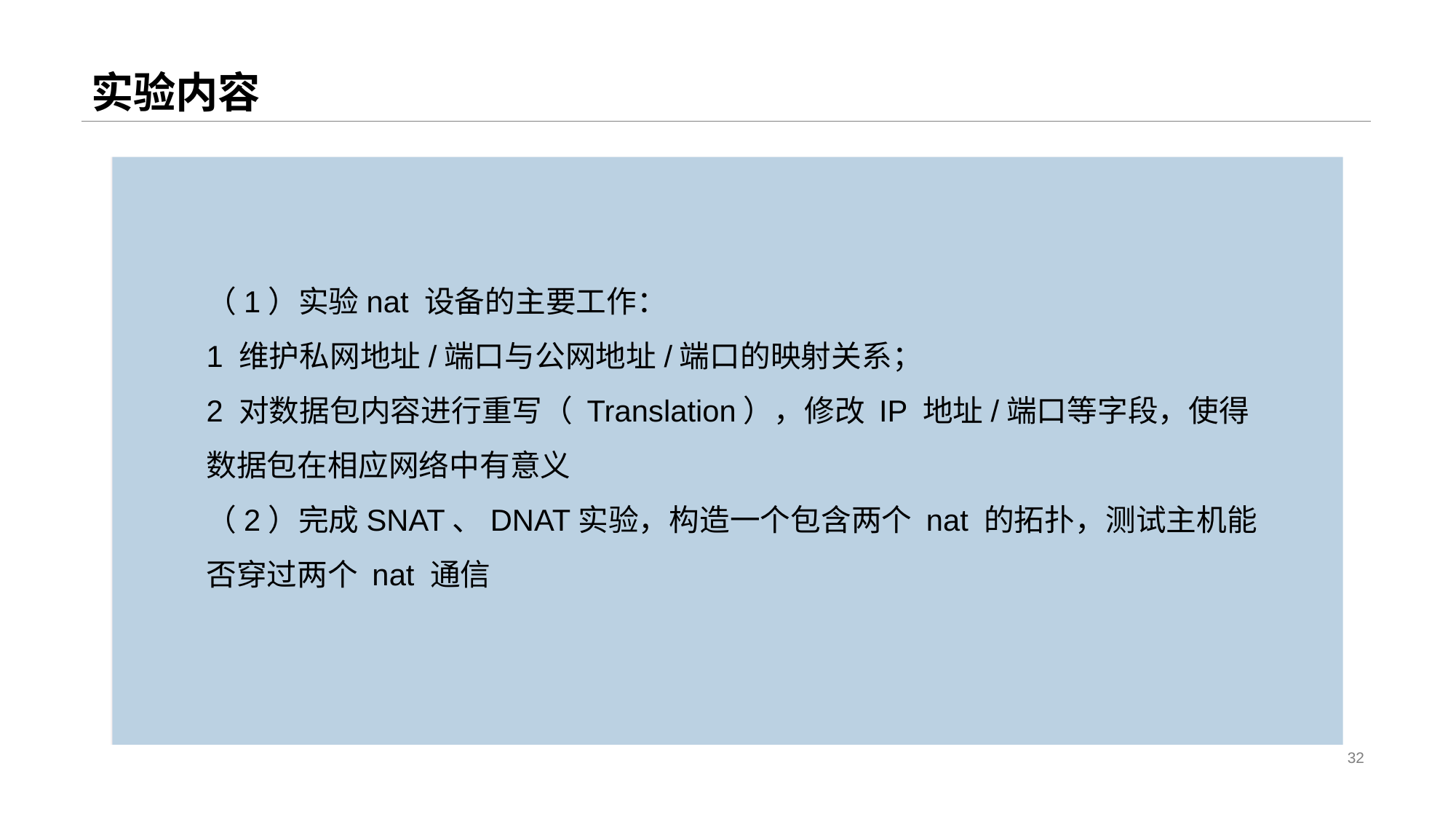

# 实验内容

Text here
（1）实验nat 设备的主要⼯作：
1 维护私⽹地址/端⼝与公⽹地址/端⼝的映射关系；
2 对数据包内容进⾏重写（ Translation），修改 IP 地址/端⼝等字段，使得数据包在相应网络中有意义
（2）完成SNAT、DNAT实验，构造⼀个包含两个 nat 的拓扑，测试主机能否穿过两个 nat 通信
32